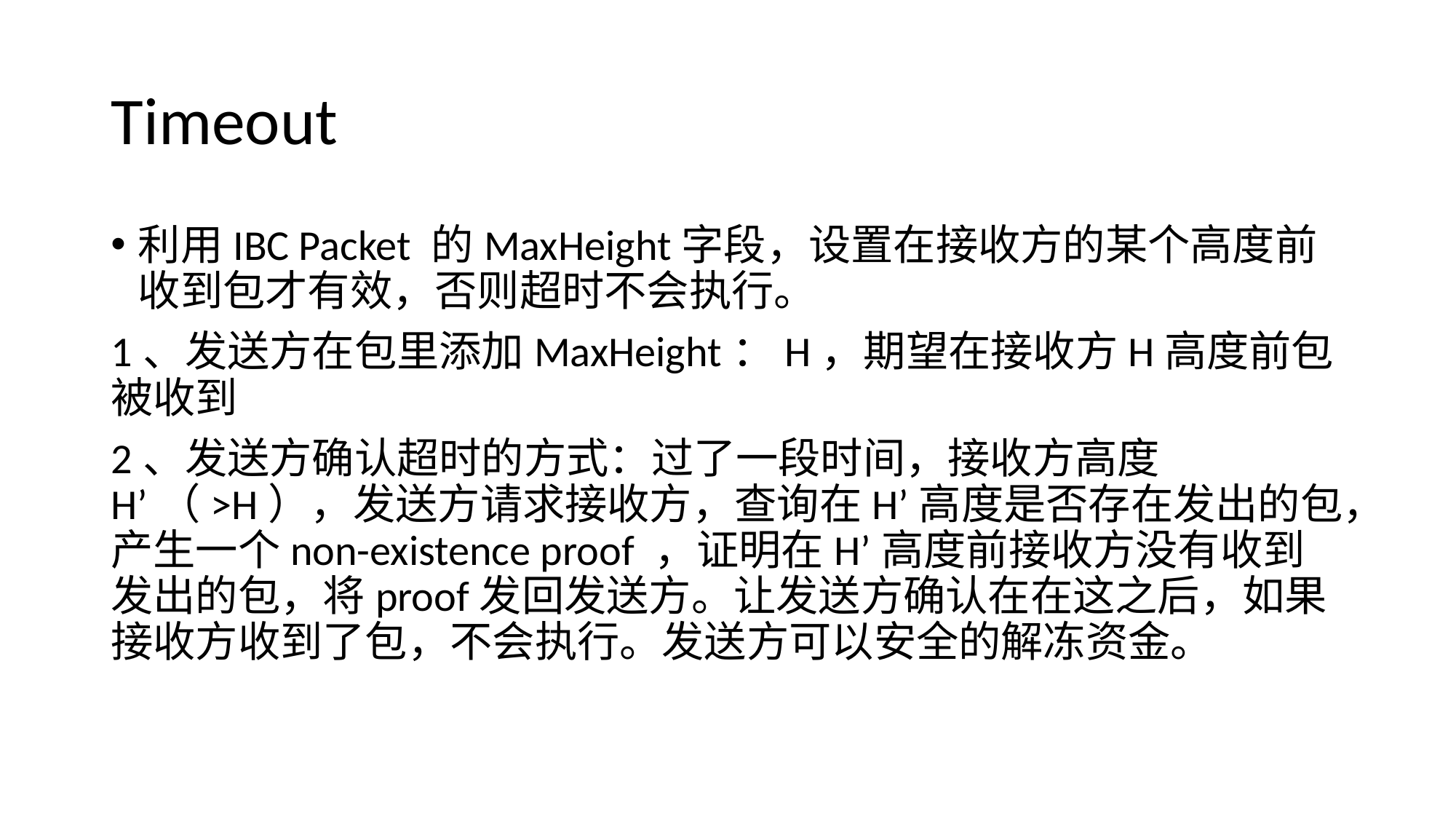

# Timeout
利用IBC Packet 的MaxHeight字段，设置在接收方的某个高度前收到包才有效，否则超时不会执行。
1、发送方在包里添加MaxHeight：H，期望在接收方H高度前包被收到
2、发送方确认超时的方式：过了一段时间，接收方高度H’（>H），发送方请求接收方，查询在H’高度是否存在发出的包，产生一个non-existence proof ，证明在H’高度前接收方没有收到发出的包，将proof发回发送方。让发送方确认在在这之后，如果接收方收到了包，不会执行。发送方可以安全的解冻资金。